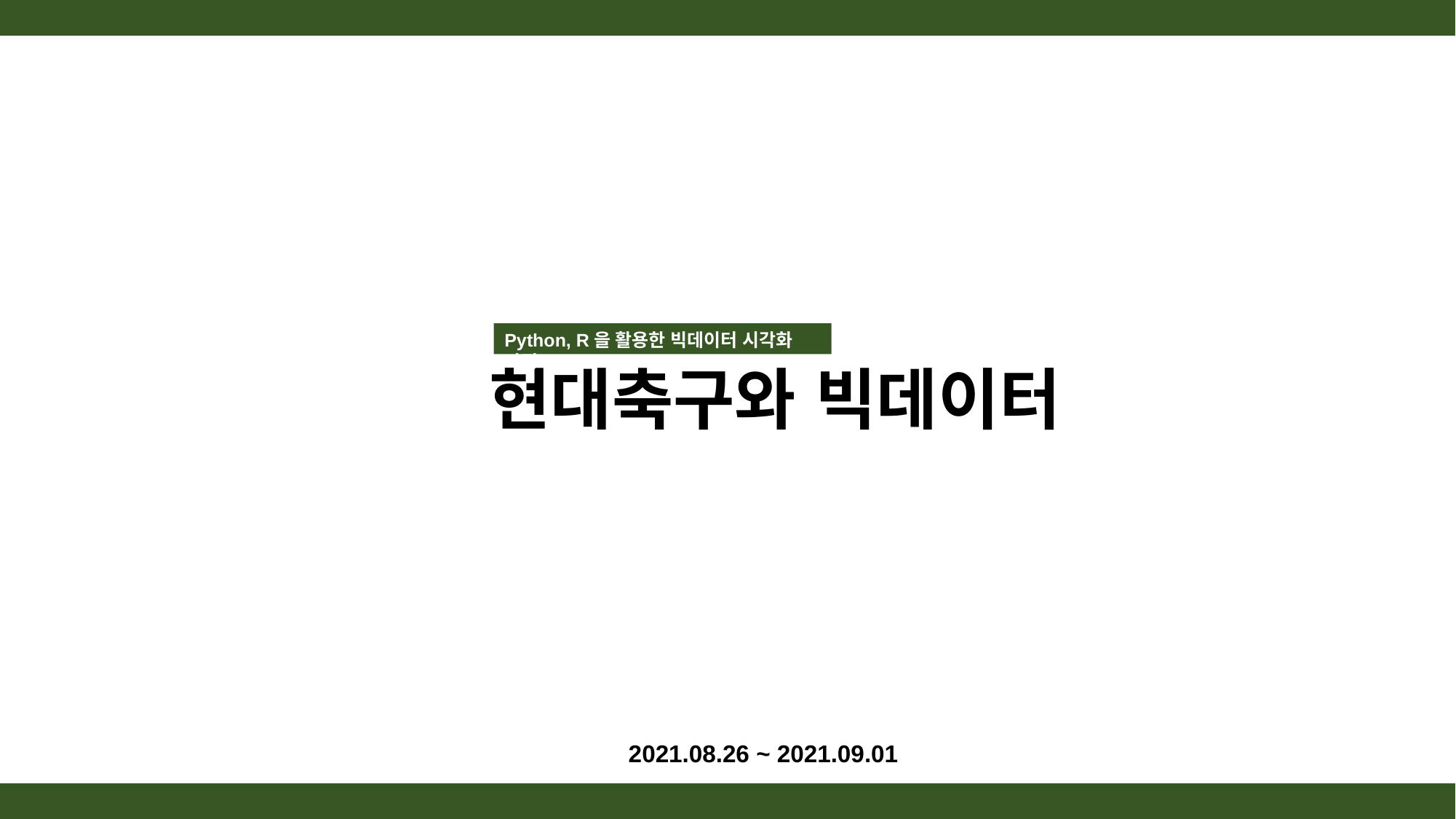

Python, R을 활용한 빅데이터 시각화 과정
현대축구와 빅데이터
2021.08.26 ~ 2021.09.01